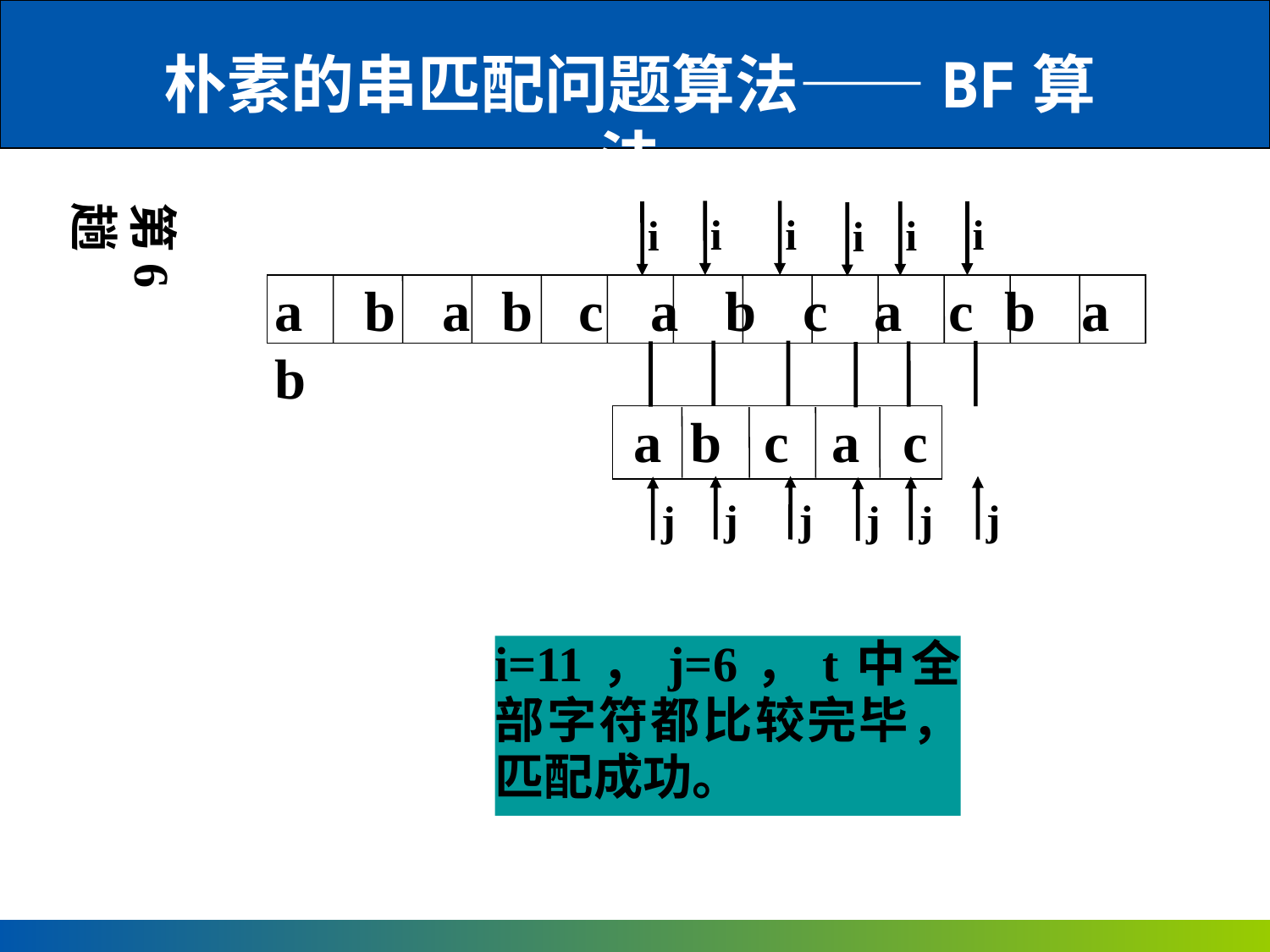

朴素的串匹配问题算法——BF算法
第6趟

i

j

i

j

i

j

i

j

i

j

i

j
a    b   a  b   c   a   b   c   a   c  b   a   b

 a  b   c   a   c

i=11，j=6，t中全部字符都比较完毕，匹配成功。